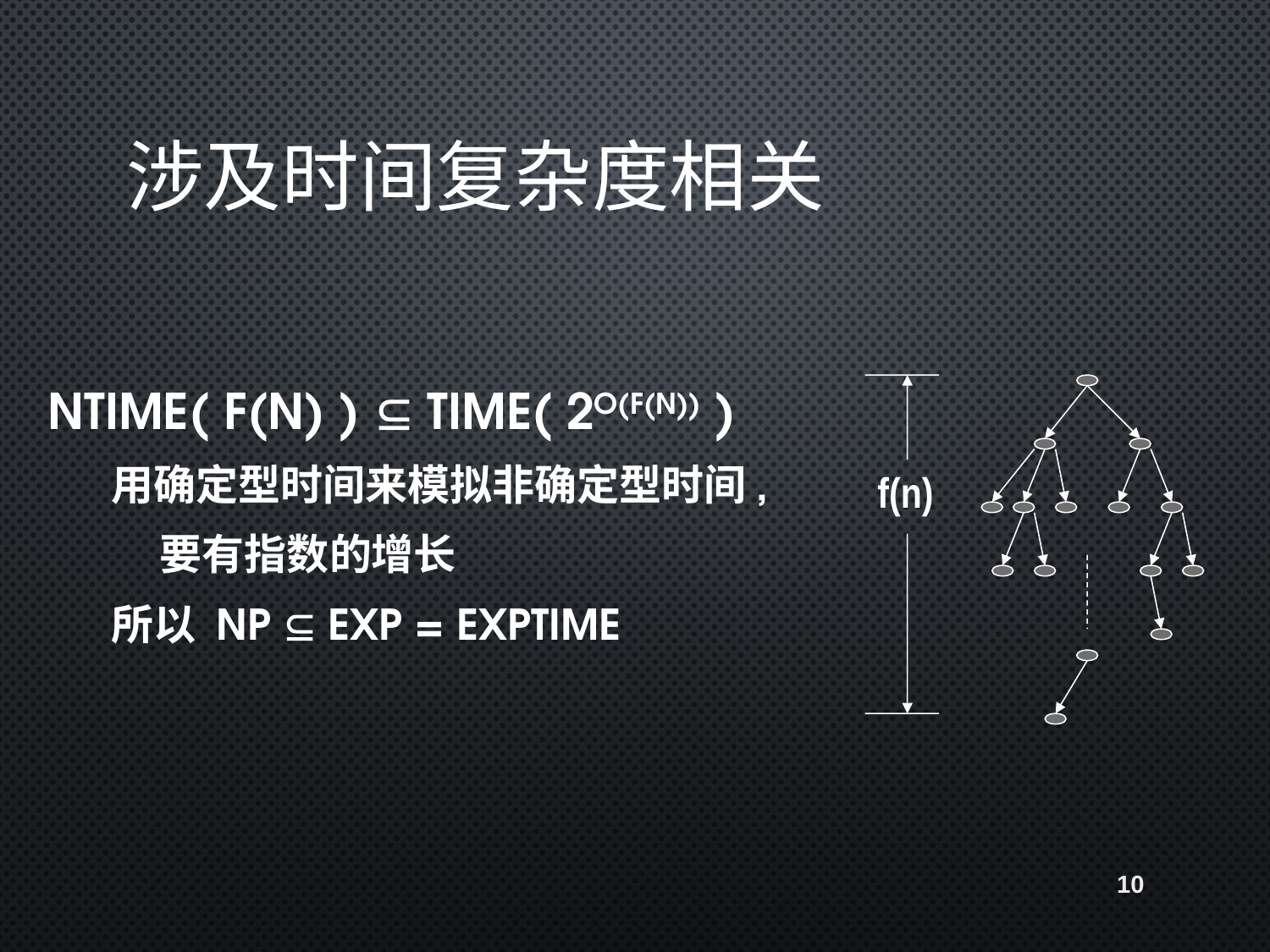

# 涉及时间复杂度相关
NTIME( f(n) ) ⊆ TIME( 2O(f(n)) )
用确定型时间来模拟非确定型时间,
    要有指数的增长
所以 NP ⊆ EXP = EXPTIME

f(n)

10